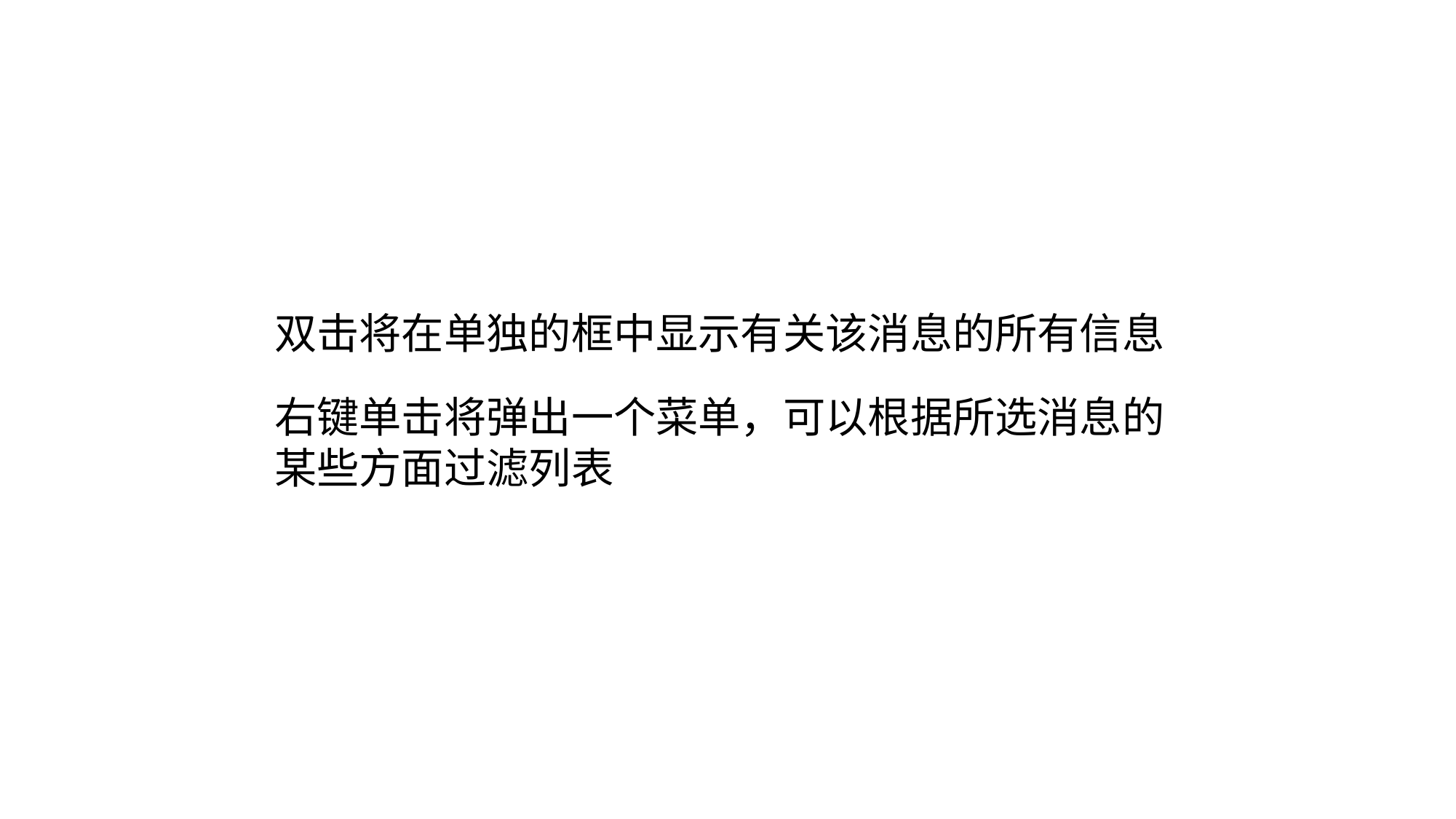

双击将在单独的框中显示有关该消息的所有信息

右键单击将弹出一个菜单，可以根据所选消息的某些方面过滤列表